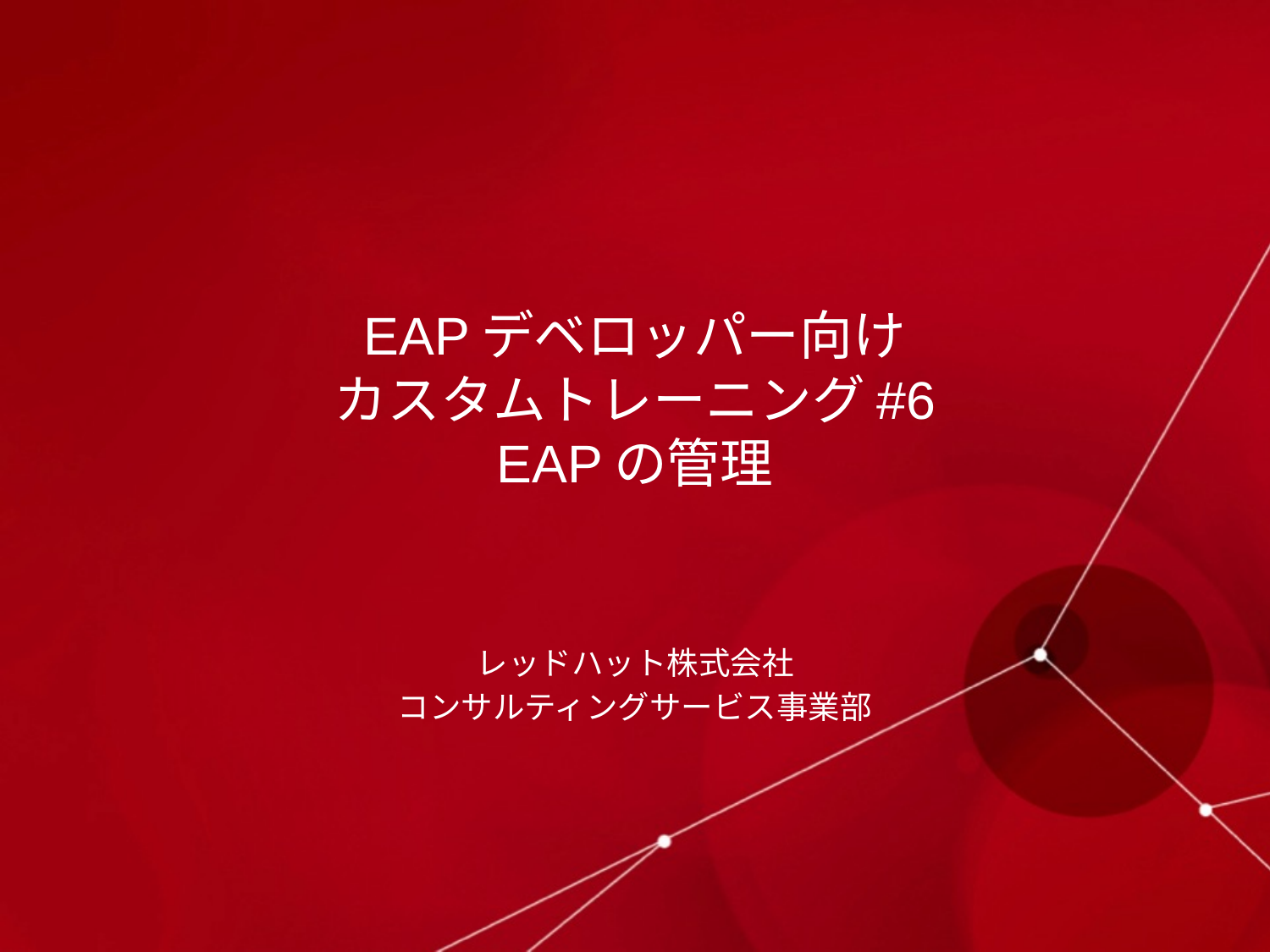

# EAPデベロッパー向け カスタムトレーニング#6 EAPの管理
レッドハット株式会社
コンサルティングサービス事業部